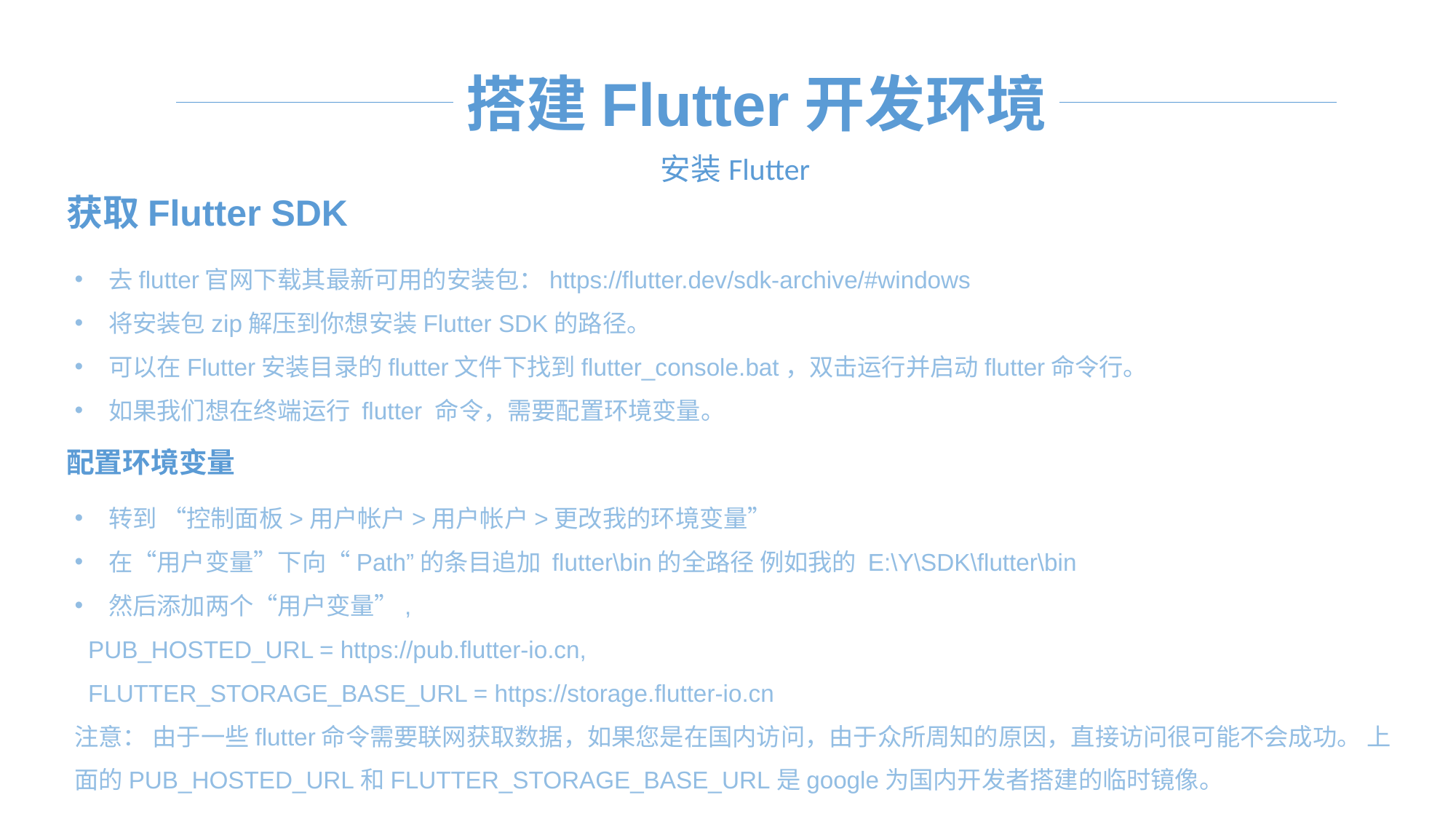

搭建Flutter开发环境
安装Flutter
获取Flutter SDK
去flutter官网下载其最新可用的安装包：https://flutter.dev/sdk-archive/#windows
将安装包zip解压到你想安装Flutter SDK的路径。
可以在Flutter安装目录的flutter文件下找到flutter_console.bat，双击运行并启动flutter命令行。
如果我们想在终端运行 flutter 命令，需要配置环境变量。
配置环境变量
转到 “控制面板>用户帐户>用户帐户>更改我的环境变量”
在“用户变量”下向“Path”的条目追加 flutter\bin的全路径 例如我的 E:\Y\SDK\flutter\bin
然后添加两个“用户变量”,
  PUB_HOSTED_URL = https://pub.flutter-io.cn,
  FLUTTER_STORAGE_BASE_URL = https://storage.flutter-io.cn
注意： 由于一些flutter命令需要联网获取数据，如果您是在国内访问，由于众所周知的原因，直接访问很可能不会成功。 上面的PUB_HOSTED_URL和FLUTTER_STORAGE_BASE_URL是google为国内开发者搭建的临时镜像。